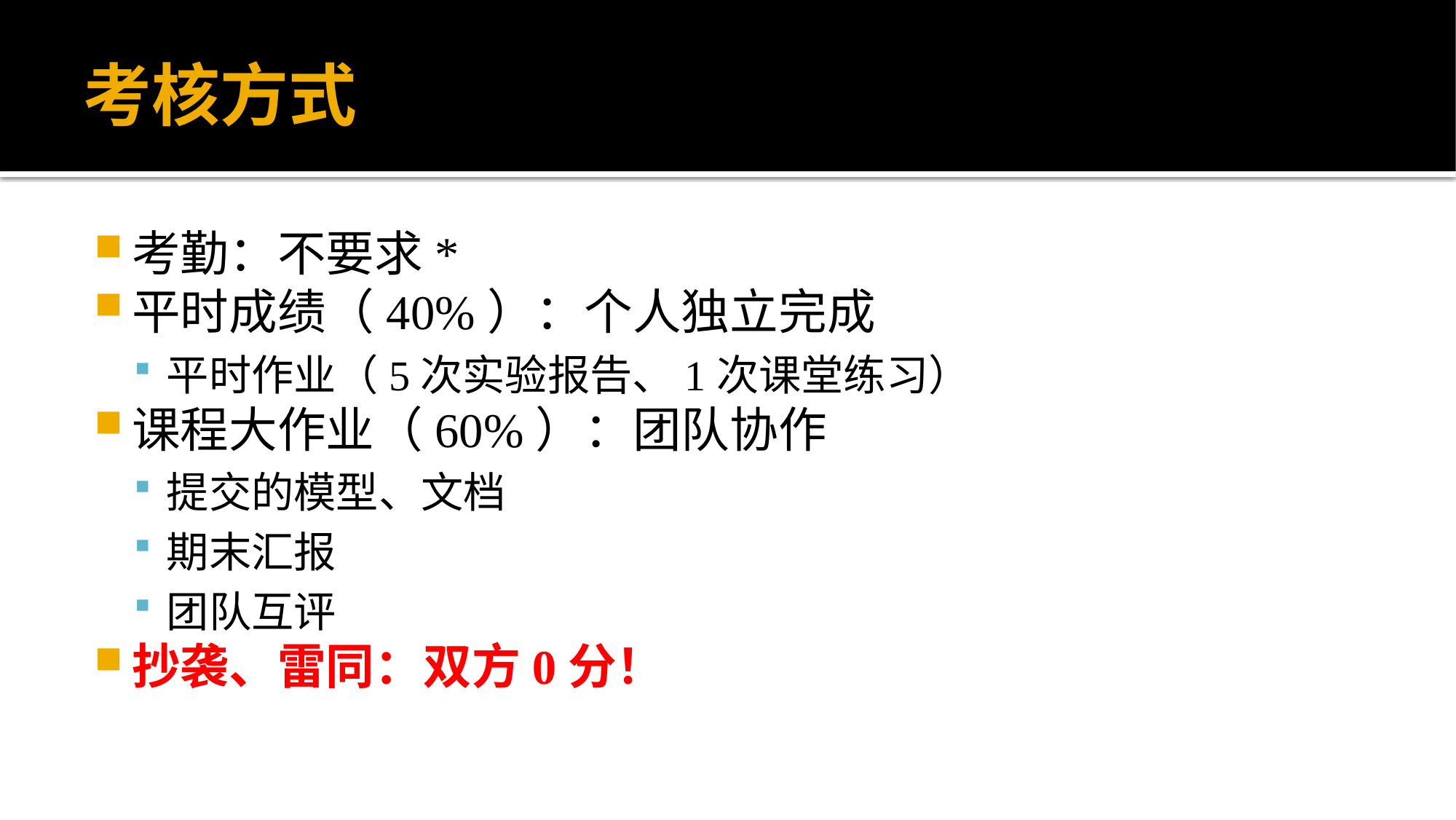

# 考核方式
考勤：不要求*
平时成绩（40%）：个人独立完成
平时作业（5次实验报告、1次课堂练习）
课程大作业（60%）：团队协作
提交的模型、文档
期末汇报
团队互评
抄袭、雷同：双方0分！